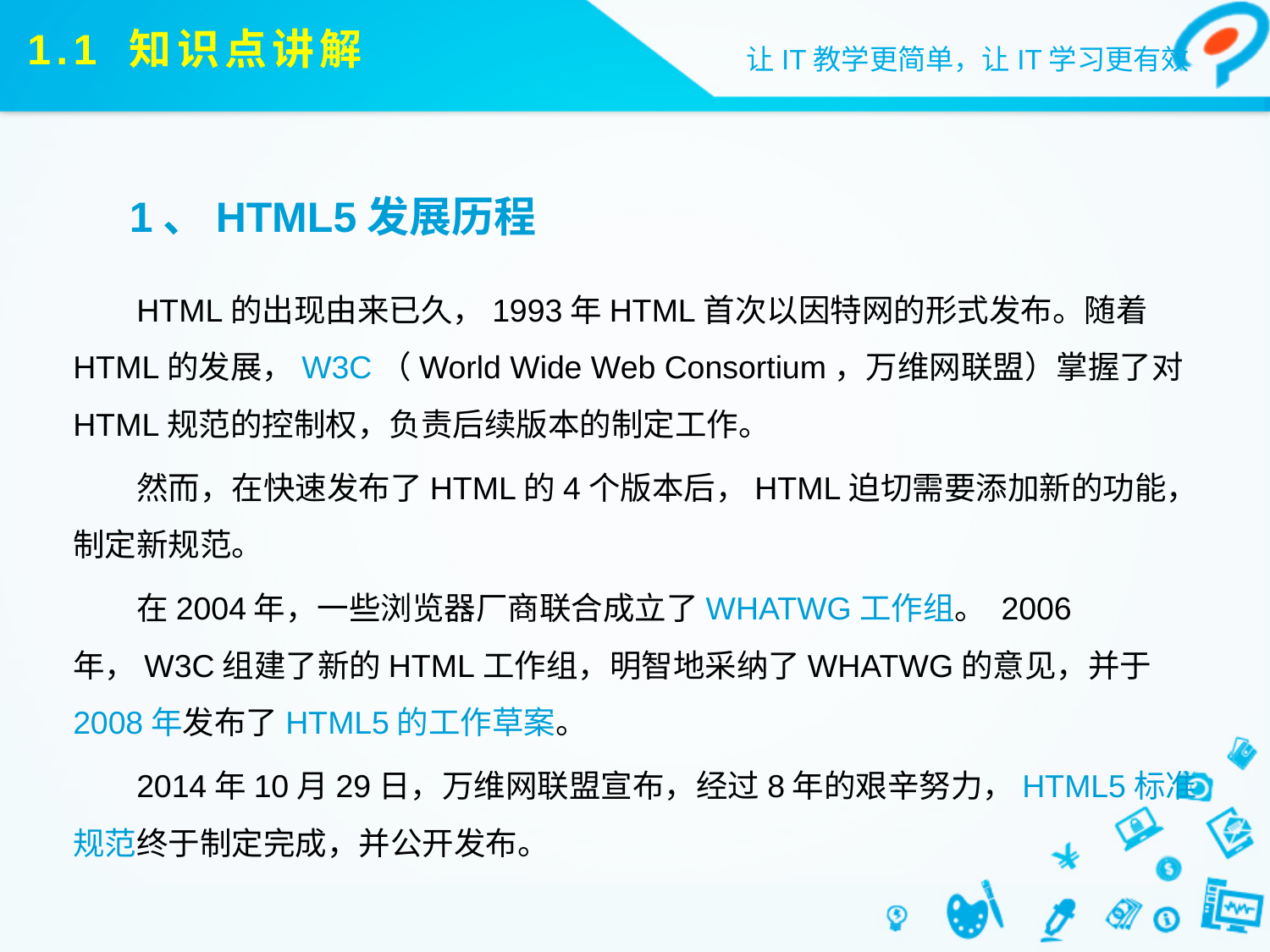

# 1.1 知识点讲解
1、HTML5发展历程
HTML的出现由来已久，1993年HTML首次以因特网的形式发布。随着HTML的发展，W3C（World Wide Web Consortium，万维网联盟）掌握了对HTML规范的控制权，负责后续版本的制定工作。
然而，在快速发布了HTML的4个版本后，HTML迫切需要添加新的功能，制定新规范。
在2004年，一些浏览器厂商联合成立了WHATWG工作组。 2006年，W3C组建了新的HTML工作组，明智地采纳了WHATWG的意见，并于2008年发布了HTML5的工作草案。
2014年10月29日，万维网联盟宣布，经过8年的艰辛努力，HTML5标准规范终于制定完成，并公开发布。